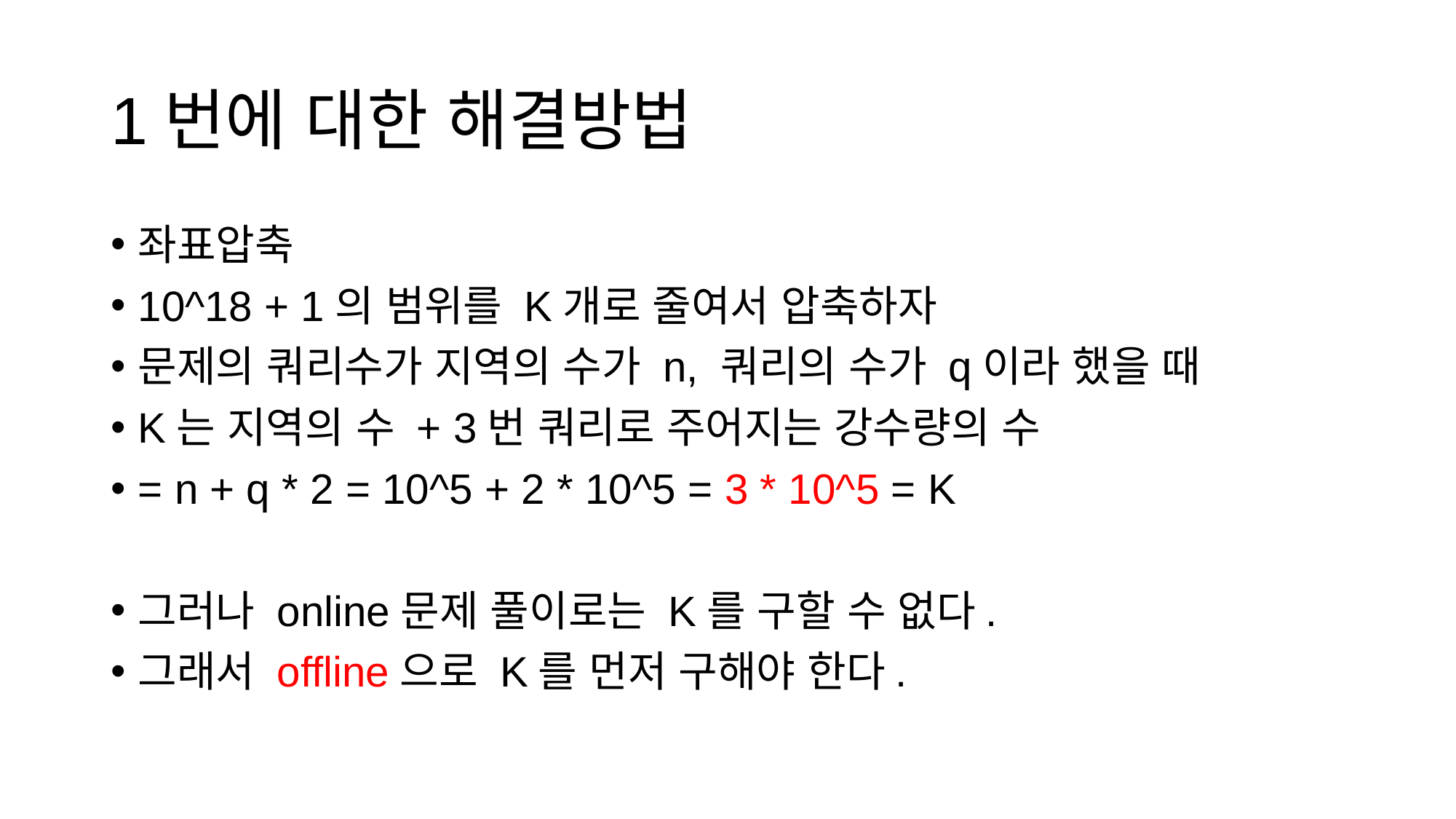

# 1번에 대한 해결방법
좌표압축
10^18 + 1의 범위를 K개로 줄여서 압축하자
문제의 쿼리수가 지역의 수가 n, 쿼리의 수가 q이라 했을 때
K는 지역의 수 + 3번 쿼리로 주어지는 강수량의 수
= n + q * 2 = 10^5 + 2 * 10^5 = 3 * 10^5 = K

그러나 online문제 풀이로는 K를 구할 수 없다.
그래서 offline으로 K를 먼저 구해야 한다.